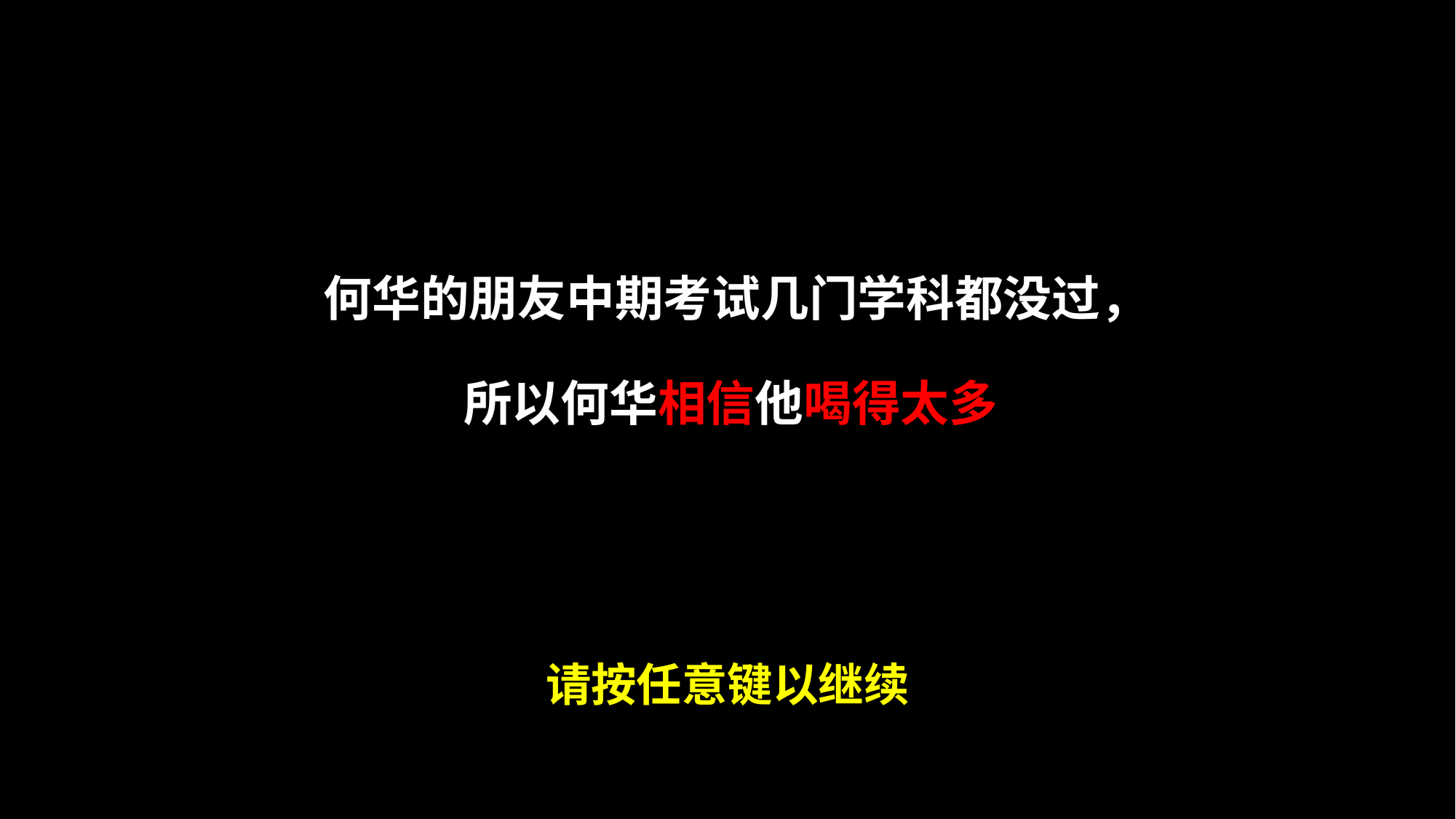

# 何华的朋友中期考试几门学科都没过， 所以何华相信他喝得太多
请按任意键以继续